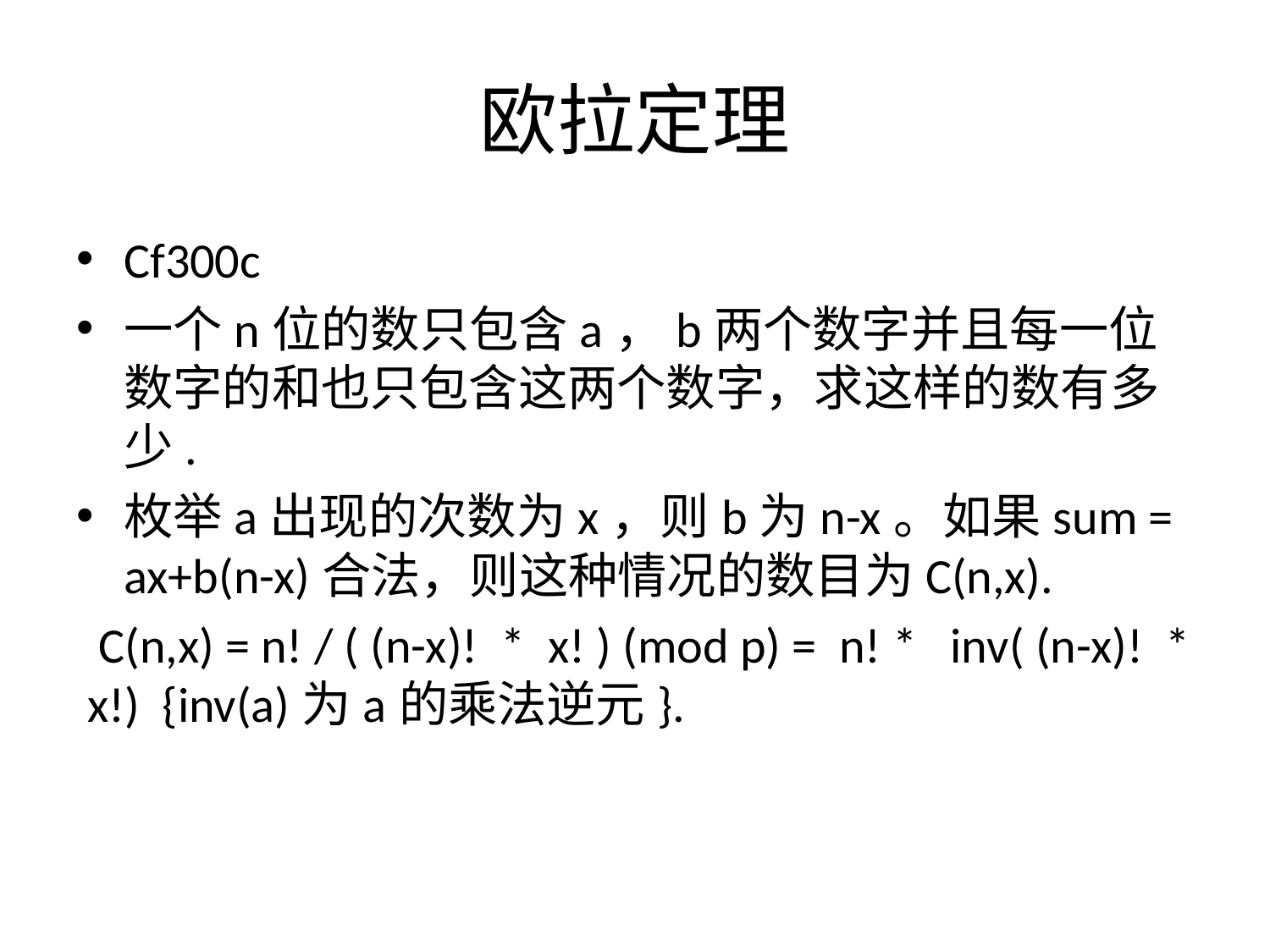

# 欧拉定理
Cf300c
一个n位的数只包含a，b两个数字并且每一位数字的和也只包含这两个数字，求这样的数有多少.
枚举a出现的次数为x，则b为n-x。如果sum = ax+b(n-x)合法，则这种情况的数目为C(n,x).
  C(n,x) = n! / ( (n-x)!  *  x! ) (mod p) =  n! *   inv( (n-x)!  *  x!)  {inv(a)为a的乘法逆元}.